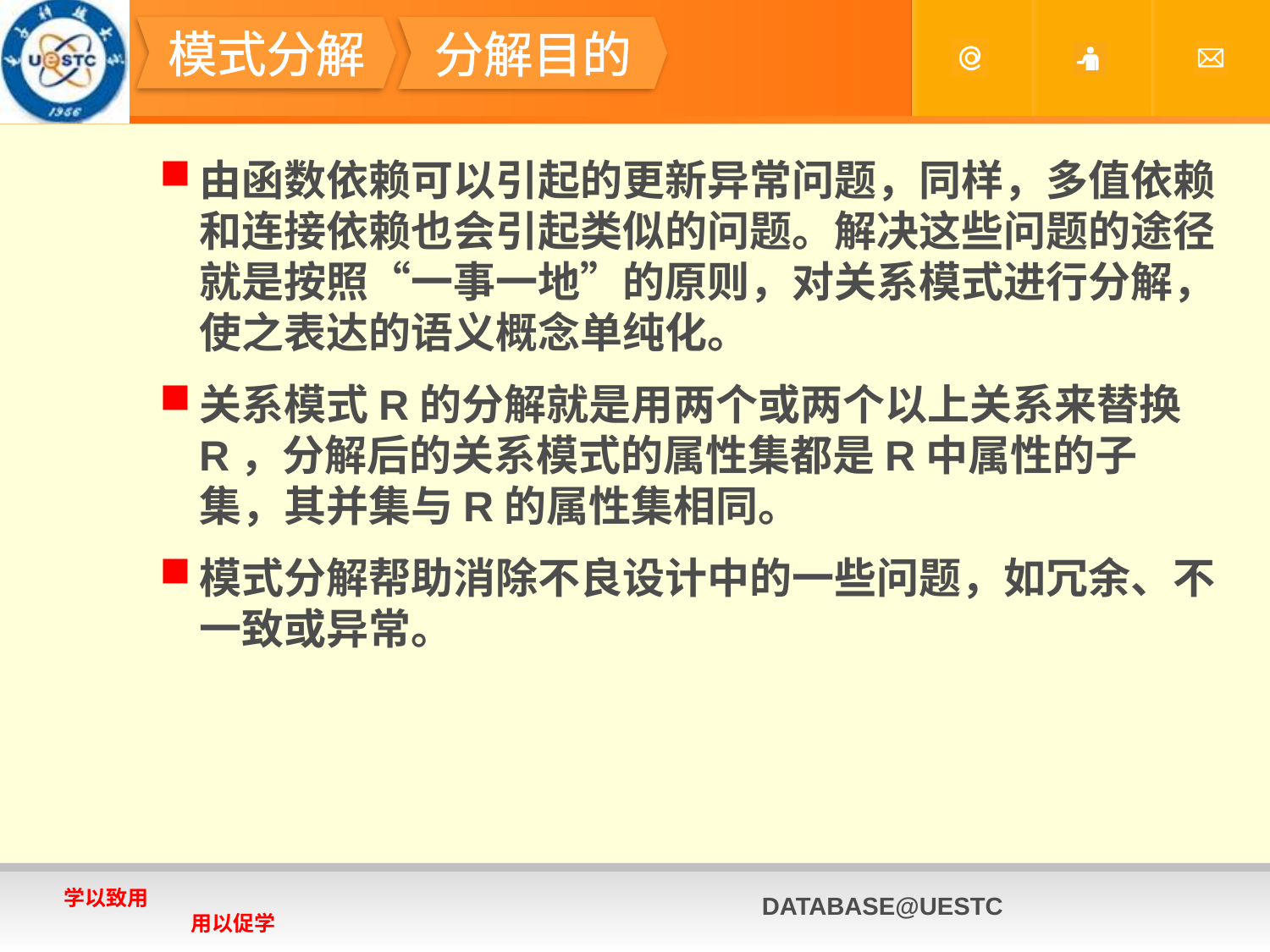

#
模式分解
分解目的
由函数依赖可以引起的更新异常问题，同样，多值依赖和连接依赖也会引起类似的问题。解决这些问题的途径就是按照“一事一地”的原则，对关系模式进行分解，使之表达的语义概念单纯化。
关系模式R的分解就是用两个或两个以上关系来替换R，分解后的关系模式的属性集都是R中属性的子集，其并集与R的属性集相同。
模式分解帮助消除不良设计中的一些问题，如冗余、不一致或异常。